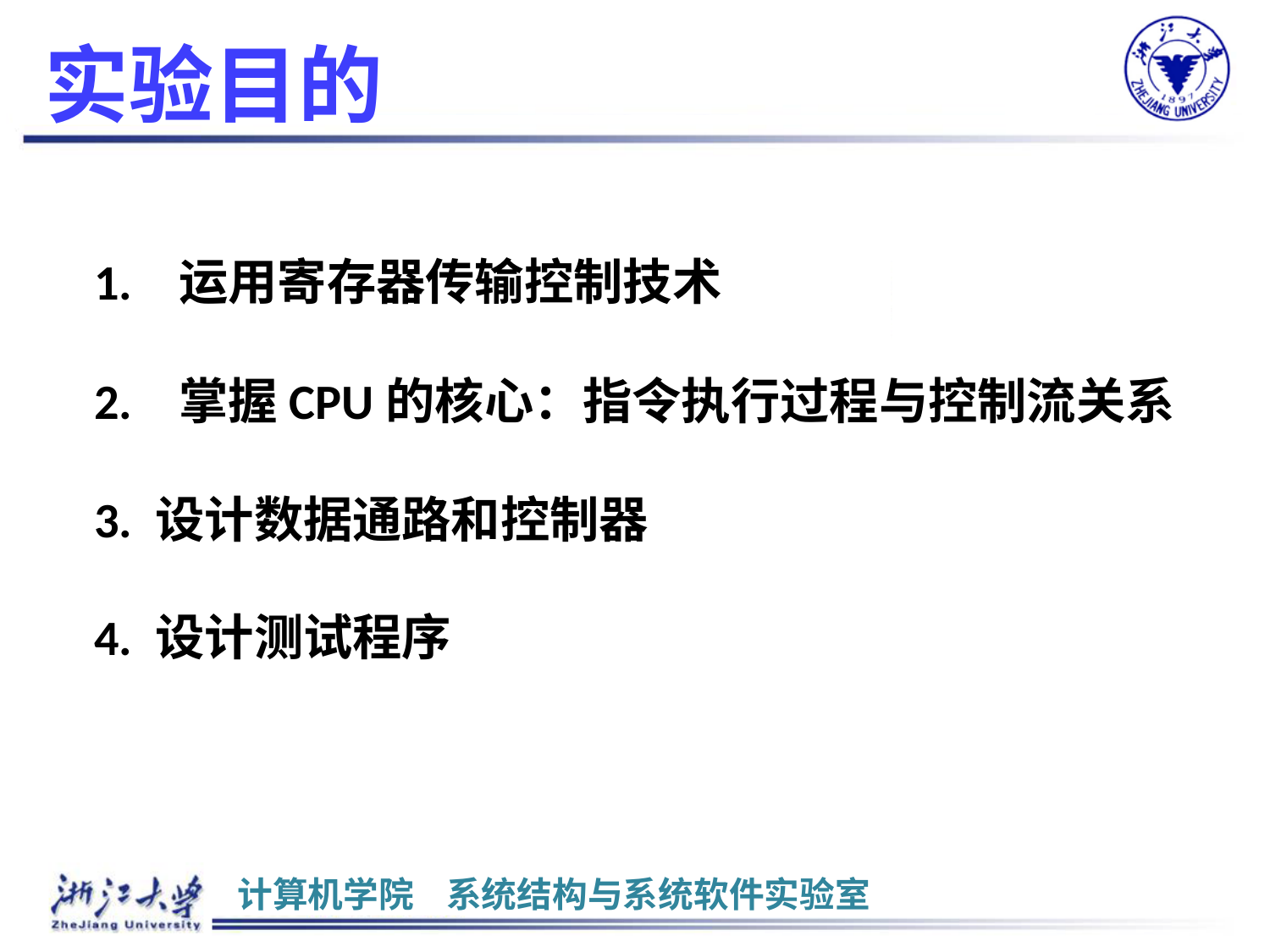

# 实验目的
1.	运用寄存器传输控制技术
2.	掌握CPU的核心：指令执行过程与控制流关系
3. 设计数据通路和控制器
4. 设计测试程序
3